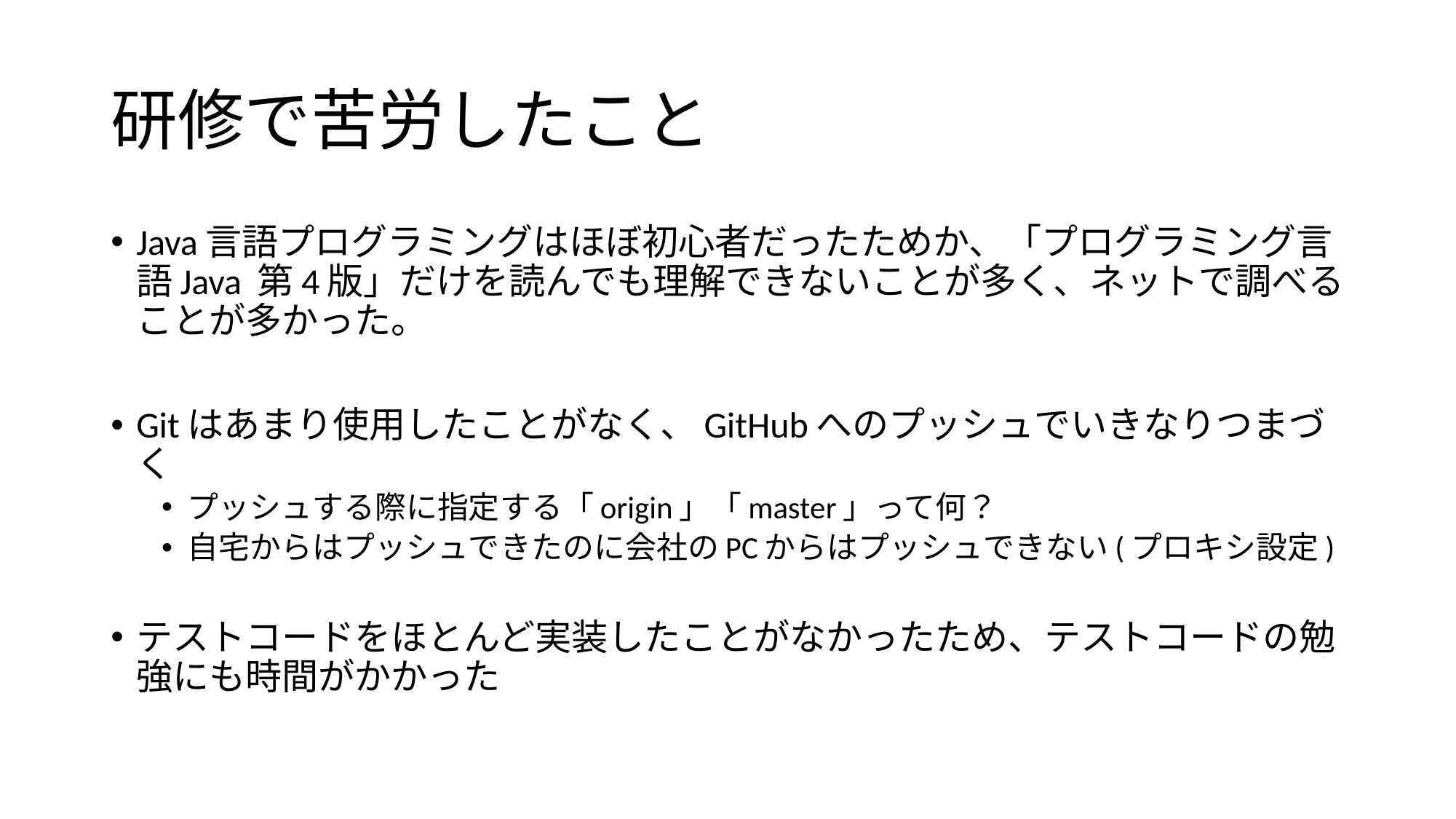

# 研修で苦労したこと
Java言語プログラミングはほぼ初心者だったためか、「プログラミング言語Java 第4版」だけを読んでも理解できないことが多く、ネットで調べることが多かった。

Gitはあまり使用したことがなく、GitHubへのプッシュでいきなりつまづく
プッシュする際に指定する「origin」「master」って何？
自宅からはプッシュできたのに会社のPCからはプッシュできない(プロキシ設定)

テストコードをほとんど実装したことがなかったため、テストコードの勉強にも時間がかかった